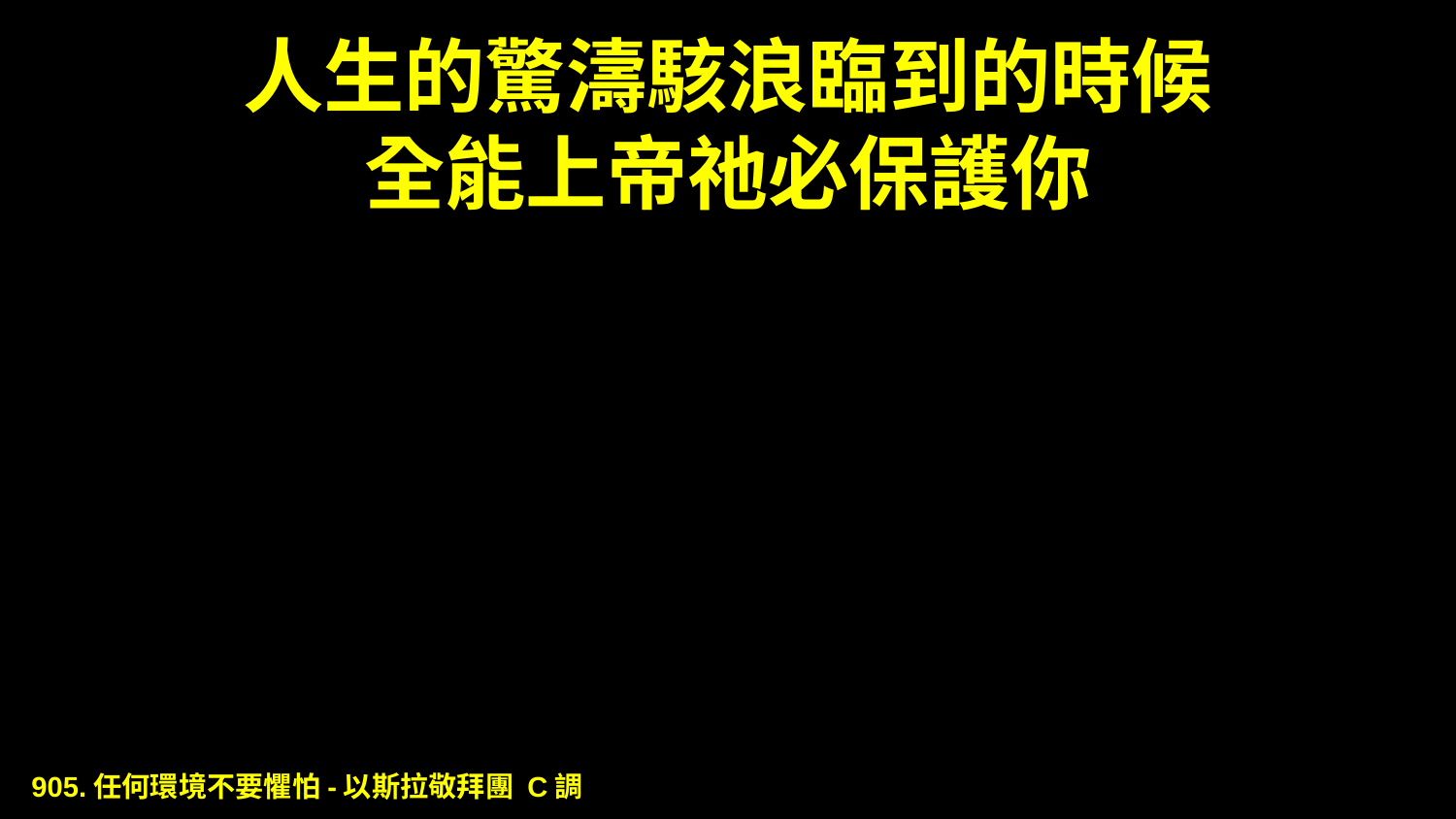

# 人生的驚濤駭浪臨到的時候 全能上帝祂必保護你
905.任何環境不要懼怕-以斯拉敬拜團 C調